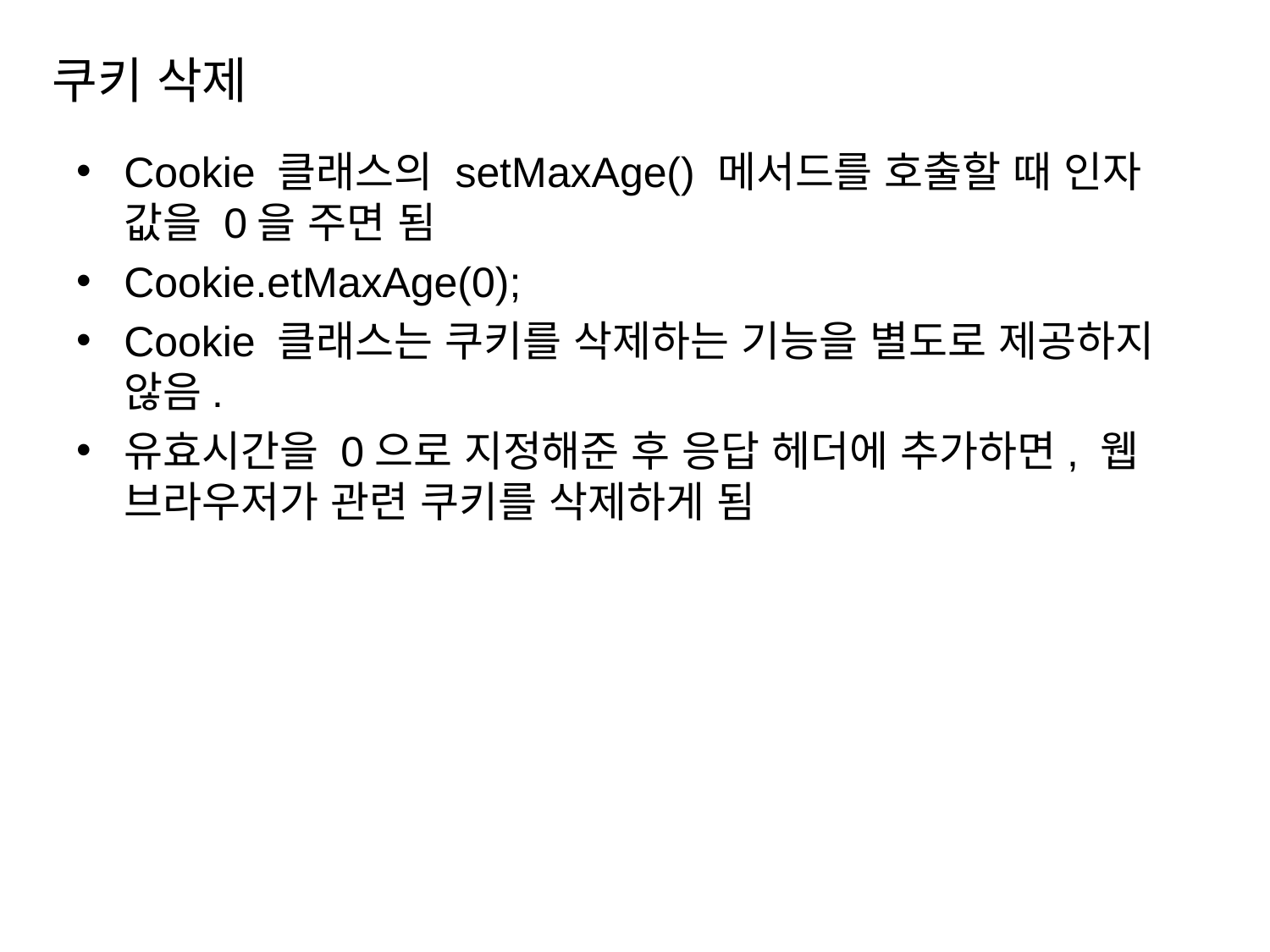

# 쿠키 삭제
Cookie 클래스의 setMaxAge() 메서드를 호출할 때 인자 값을 0을 주면 됨
Cookie.etMaxAge(0);
Cookie 클래스는 쿠키를 삭제하는 기능을 별도로 제공하지 않음.
유효시간을 0으로 지정해준 후 응답 헤더에 추가하면, 웹 브라우저가 관련 쿠키를 삭제하게 됨